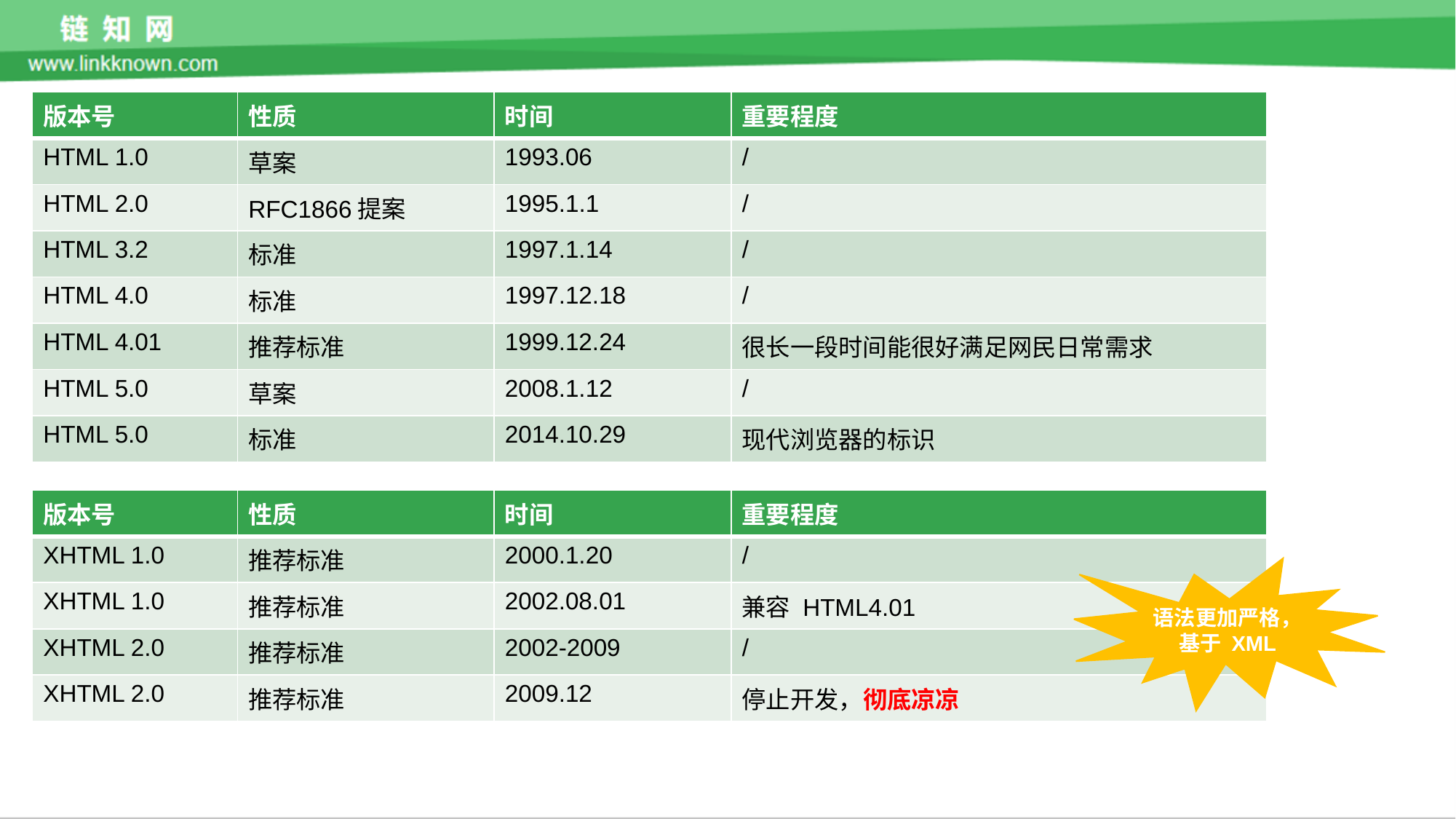

| 版本号 | 性质 | 时间 | 重要程度 |
| --- | --- | --- | --- |
| HTML 1.0 | 草案 | 1993.06 | / |
| HTML 2.0 | RFC1866提案 | 1995.1.1 | / |
| HTML 3.2 | 标准 | 1997.1.14 | / |
| HTML 4.0 | 标准 | 1997.12.18 | / |
| HTML 4.01 | 推荐标准 | 1999.12.24 | 很长一段时间能很好满足网民日常需求 |
| HTML 5.0 | 草案 | 2008.1.12 | / |
| HTML 5.0 | 标准 | 2014.10.29 | 现代浏览器的标识 |
| 版本号 | 性质 | 时间 | 重要程度 |
| --- | --- | --- | --- |
| XHTML 1.0 | 推荐标准 | 2000.1.20 | / |
| XHTML 1.0 | 推荐标准 | 2002.08.01 | 兼容 HTML4.01 |
| XHTML 2.0 | 推荐标准 | 2002-2009 | / |
| XHTML 2.0 | 推荐标准 | 2009.12 | 停止开发，彻底凉凉 |
语法更加严格，基于 XML